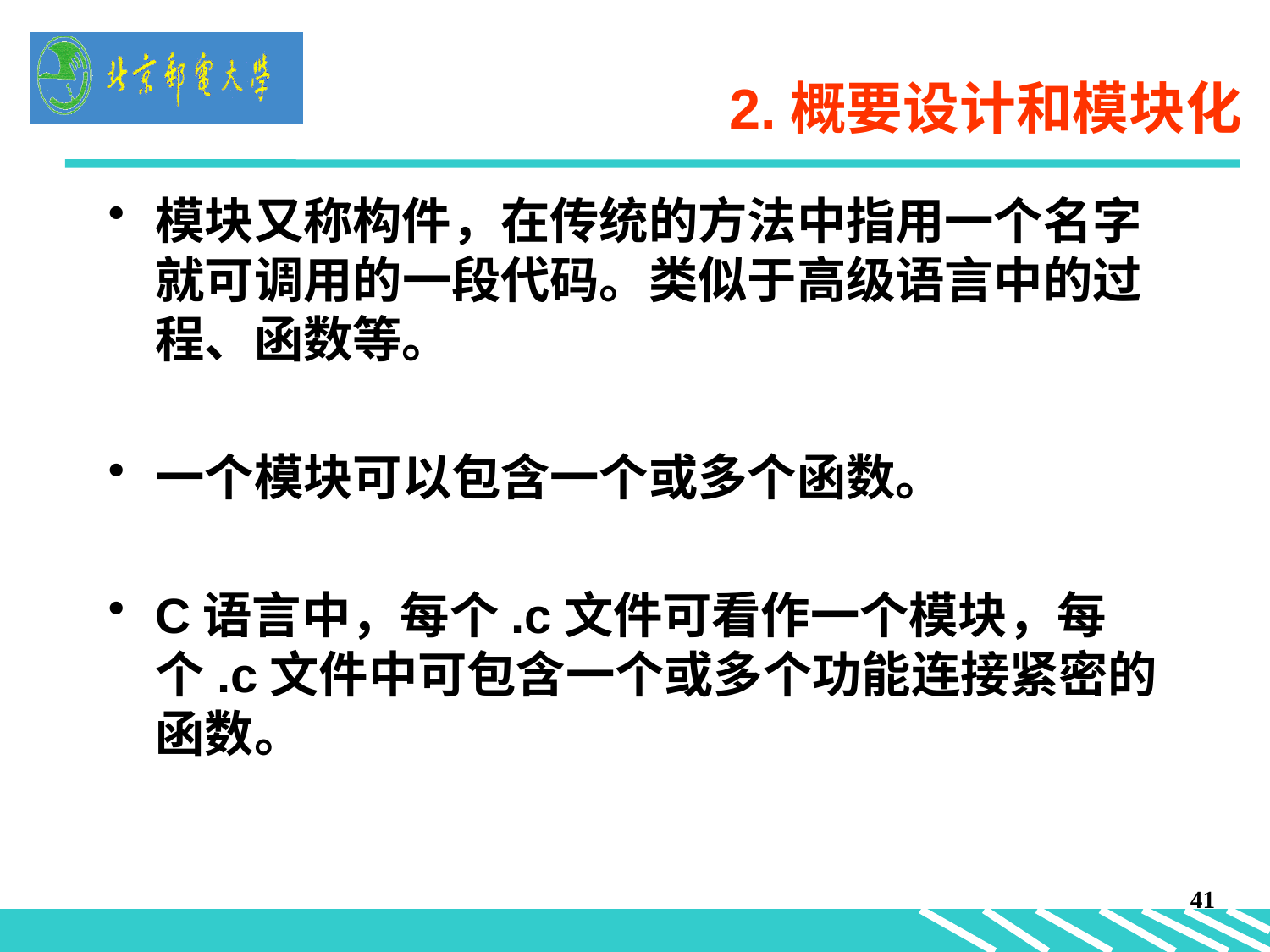

# 2.概要设计和模块化
模块又称构件，在传统的方法中指用一个名字就可调用的一段代码。类似于高级语言中的过程、函数等。

一个模块可以包含一个或多个函数。

C语言中，每个.c文件可看作一个模块，每个.c文件中可包含一个或多个功能连接紧密的函数。
41